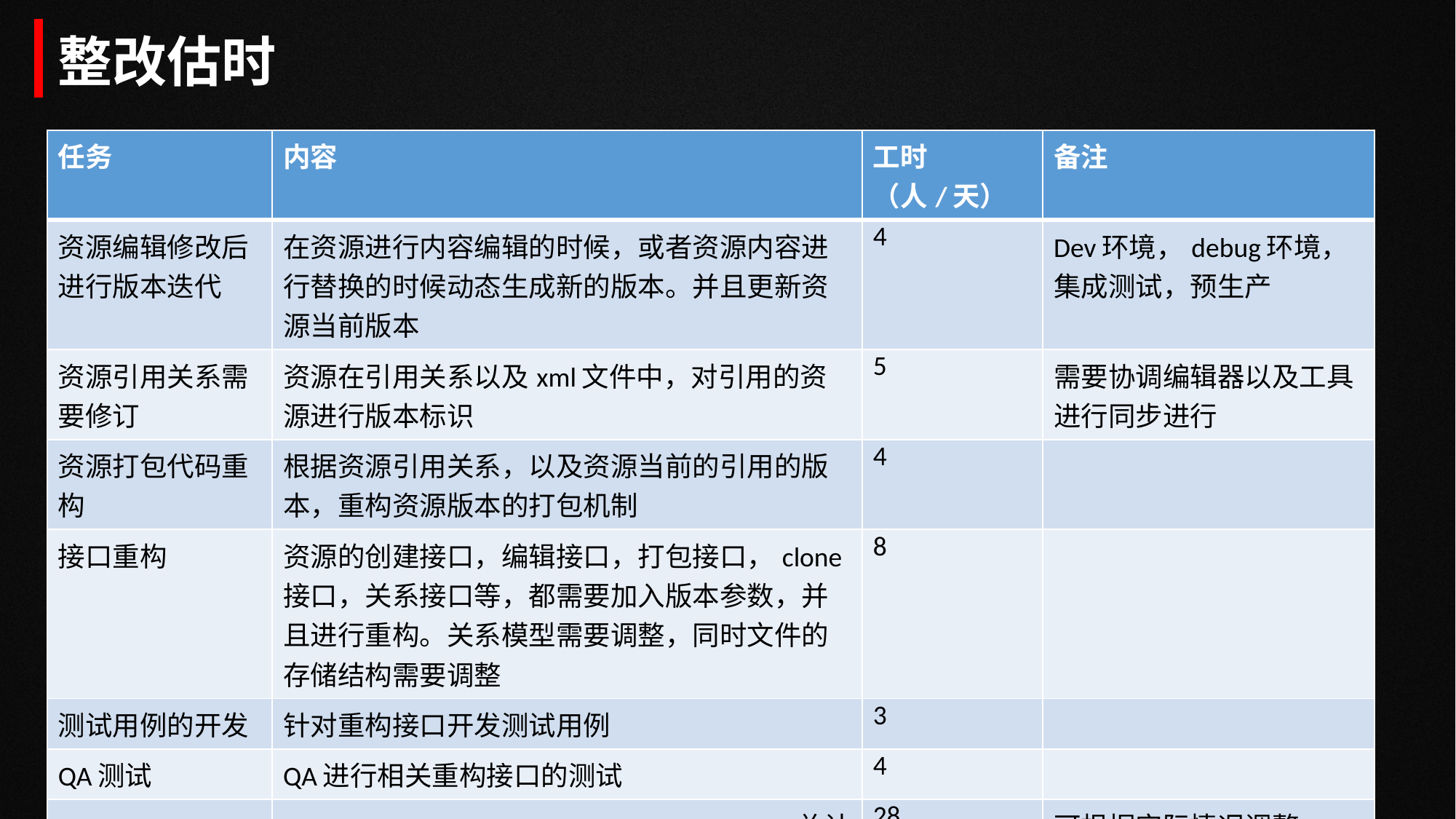

整改估时
| 任务 | 内容 | 工时（人/天） | 备注 |
| --- | --- | --- | --- |
| 资源编辑修改后进行版本迭代 | 在资源进行内容编辑的时候，或者资源内容进行替换的时候动态生成新的版本。并且更新资源当前版本 | 4 | Dev环境，debug环境，集成测试，预生产 |
| 资源引用关系需要修订 | 资源在引用关系以及xml文件中，对引用的资源进行版本标识 | 5 | 需要协调编辑器以及工具进行同步进行 |
| 资源打包代码重构 | 根据资源引用关系，以及资源当前的引用的版本，重构资源版本的打包机制 | 4 |  |
| 接口重构 | 资源的创建接口，编辑接口，打包接口，clone接口，关系接口等，都需要加入版本参数，并且进行重构。关系模型需要调整，同时文件的存储结构需要调整 | 8 |  |
| 测试用例的开发 | 针对重构接口开发测试用例 | 3 |  |
| QA测试 | QA进行相关重构接口的测试 | 4 |  |
|  | 总计 | 28 | 可根据实际情况调整 |